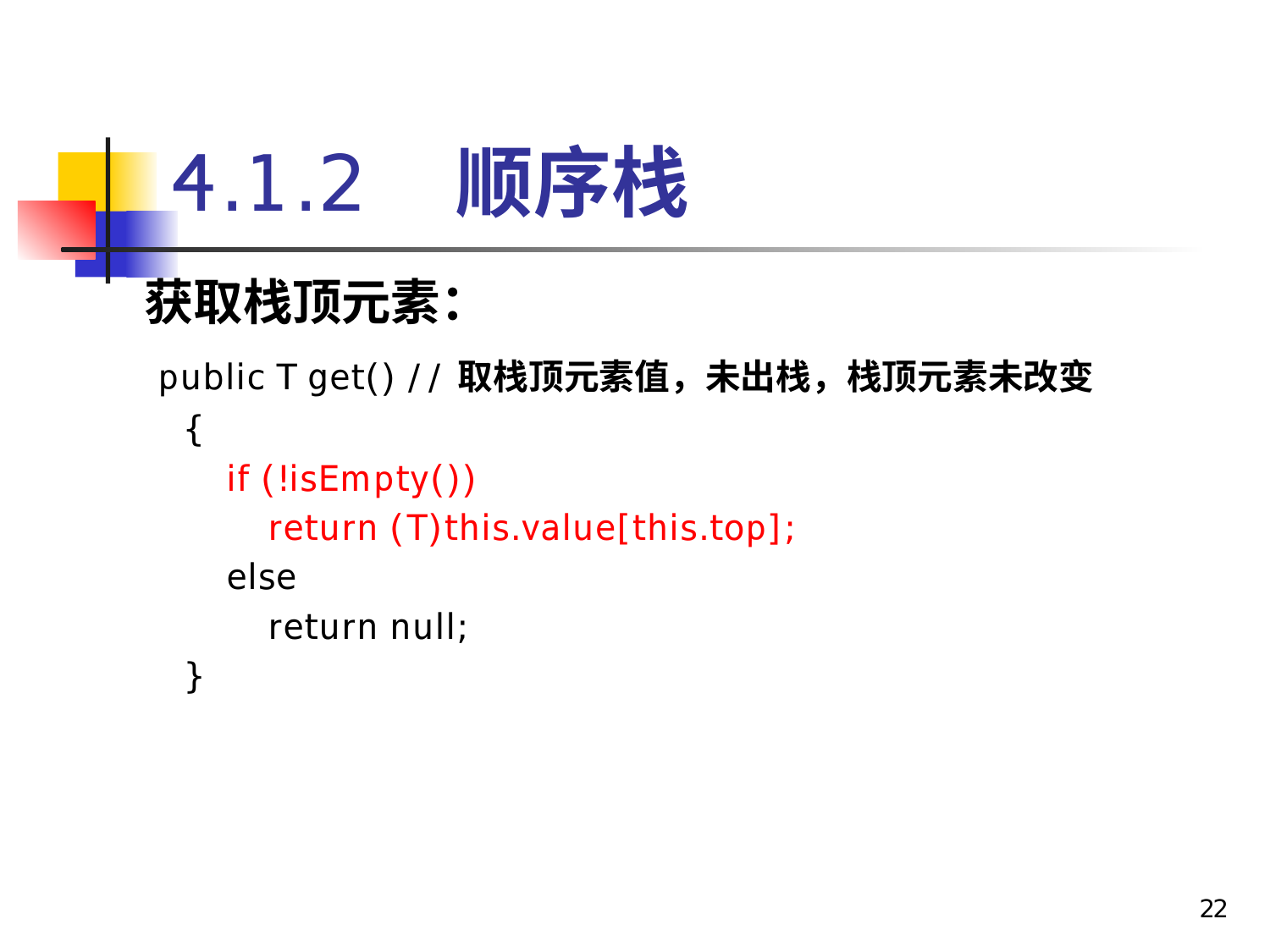

# 4.1.2   顺序栈
获取栈顶元素：
 public T get() //取栈顶元素值，未出栈，栈顶元素未改变
    {
        if (!isEmpty())
            return (T)this.value[this.top];
        else
            return null;
    }
22